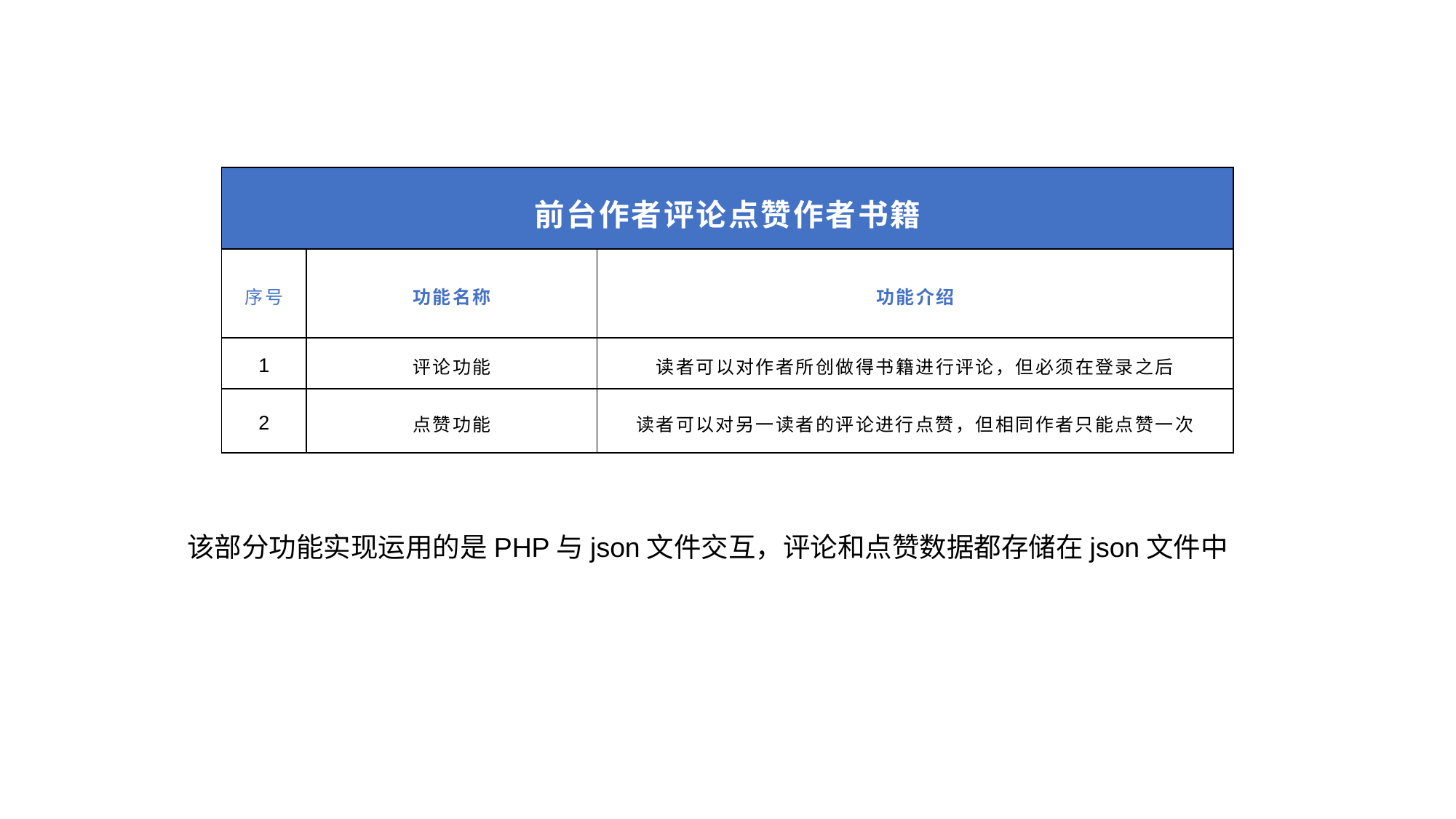

| 前台作者评论点赞作者书籍 |  |  |
| --- | --- | --- |
| 序号 | 功能名称 | 功能介绍 |
| 1 | 评论功能 | 读者可以对作者所创做得书籍进行评论，但必须在登录之后 |
| 2 | 点赞功能 | 读者可以对另一读者的评论进行点赞，但相同作者只能点赞一次 |
该部分功能实现运用的是PHP与json文件交互，评论和点赞数据都存储在json文件中